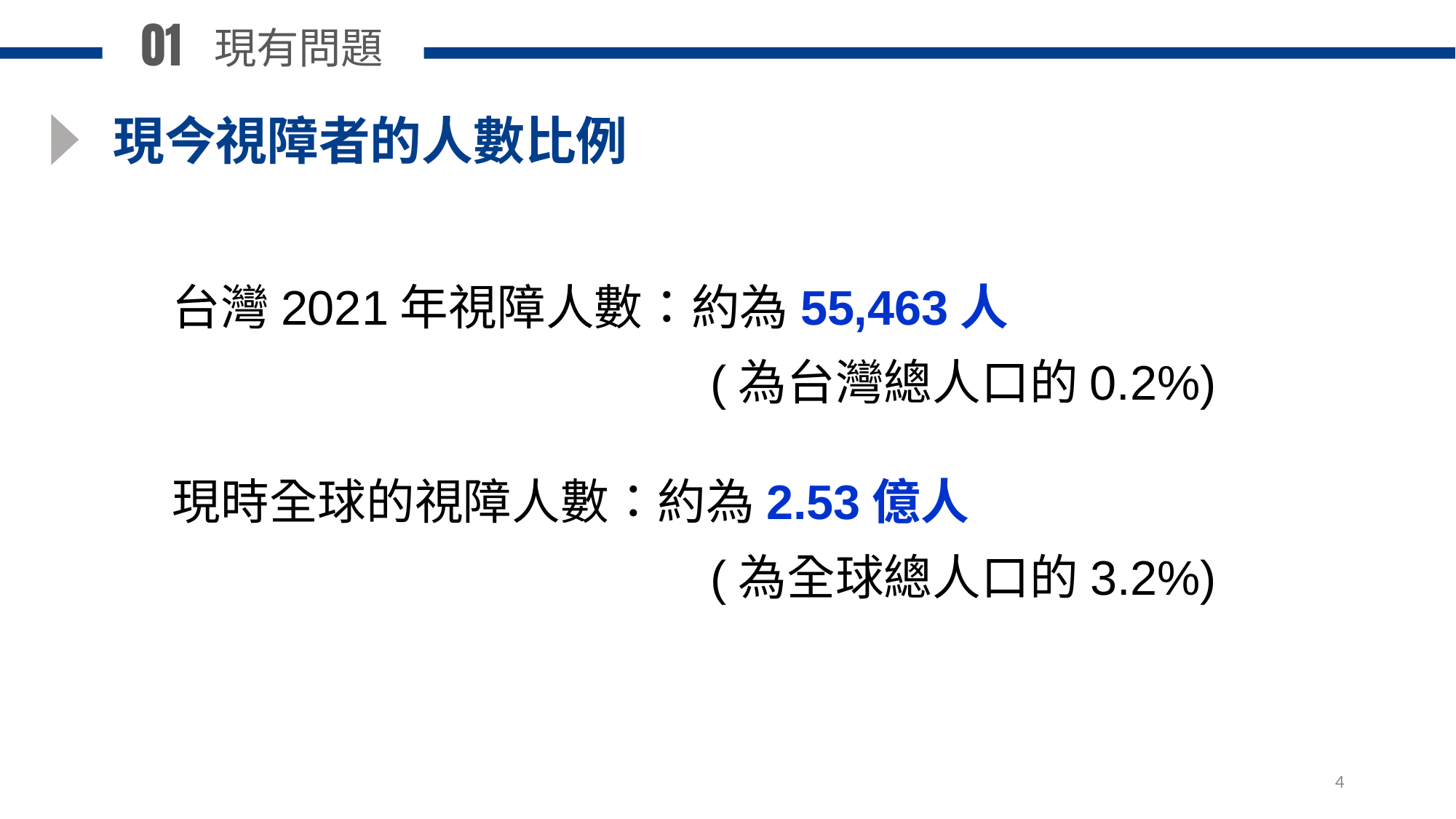

01
現有問題

現今視障者的人數比例

台灣2021年視障人數：約為55,463人
                                        (為台灣總人口的0.2%)
現時全球的視障人數：約為2.53億人
                                        (為全球總人口的3.2%)
4